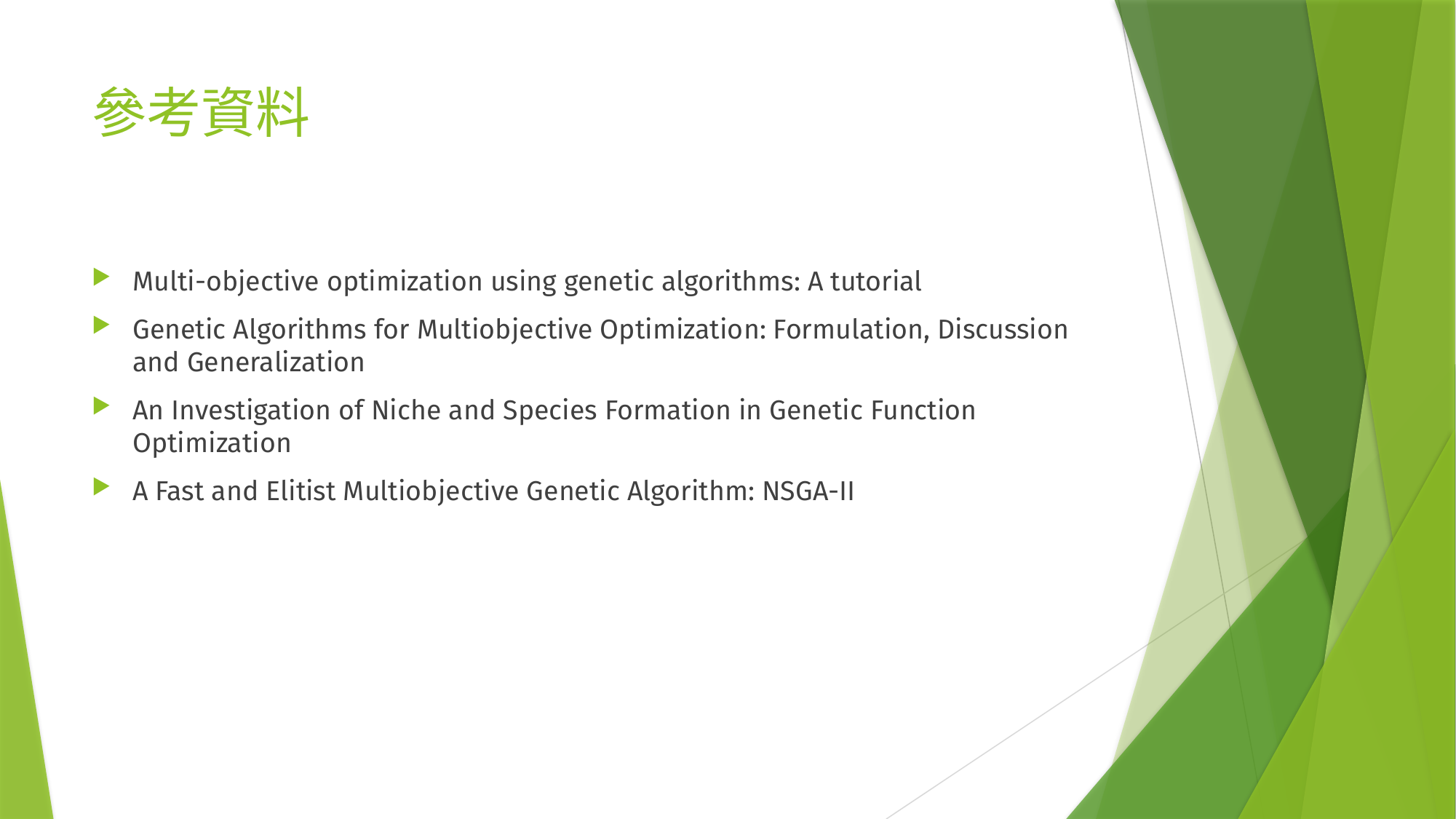

# 參考資料
Multi-objective optimization using genetic algorithms: A tutorial
Genetic Algorithms for Multiobjective Optimization: Formulation, Discussion and Generalization
An Investigation of Niche and Species Formation in Genetic Function Optimization
A Fast and Elitist Multiobjective Genetic Algorithm: NSGA-II